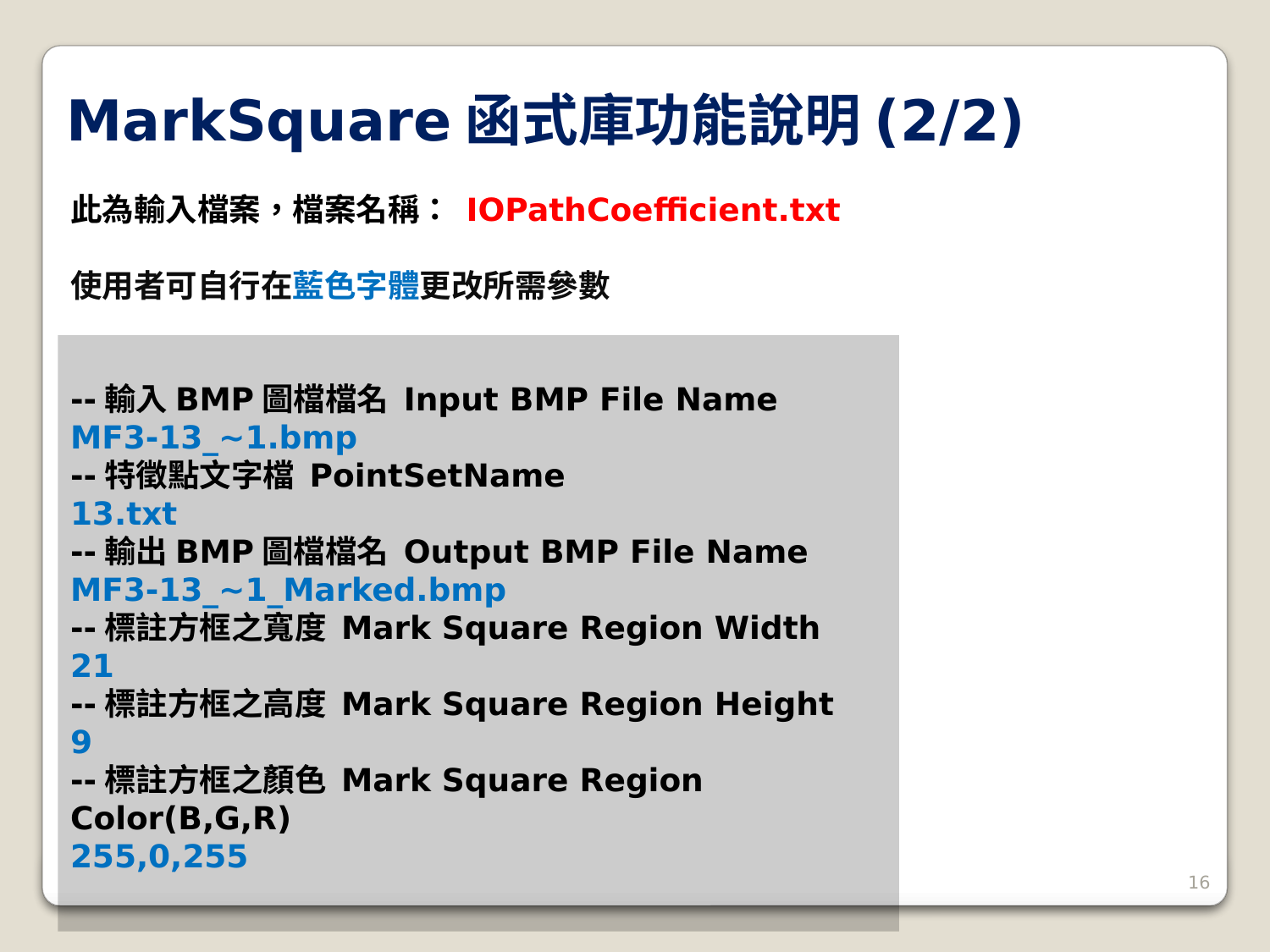

MarkSquare函式庫功能說明(2/2)
此為輸入檔案，檔案名稱： IOPathCoefficient.txt
使用者可自行在藍色字體更改所需參數
--輸入BMP圖檔檔名 Input BMP File Name
MF3-13_~1.bmp
--特徵點文字檔 PointSetName
13.txt
--輸出BMP圖檔檔名 Output BMP File Name
MF3-13_~1_Marked.bmp
--標註方框之寬度 Mark Square Region Width
21
--標註方框之高度 Mark Square Region Height
9
--標註方框之顏色 Mark Square Region Color(B,G,R)
255,0,255

16